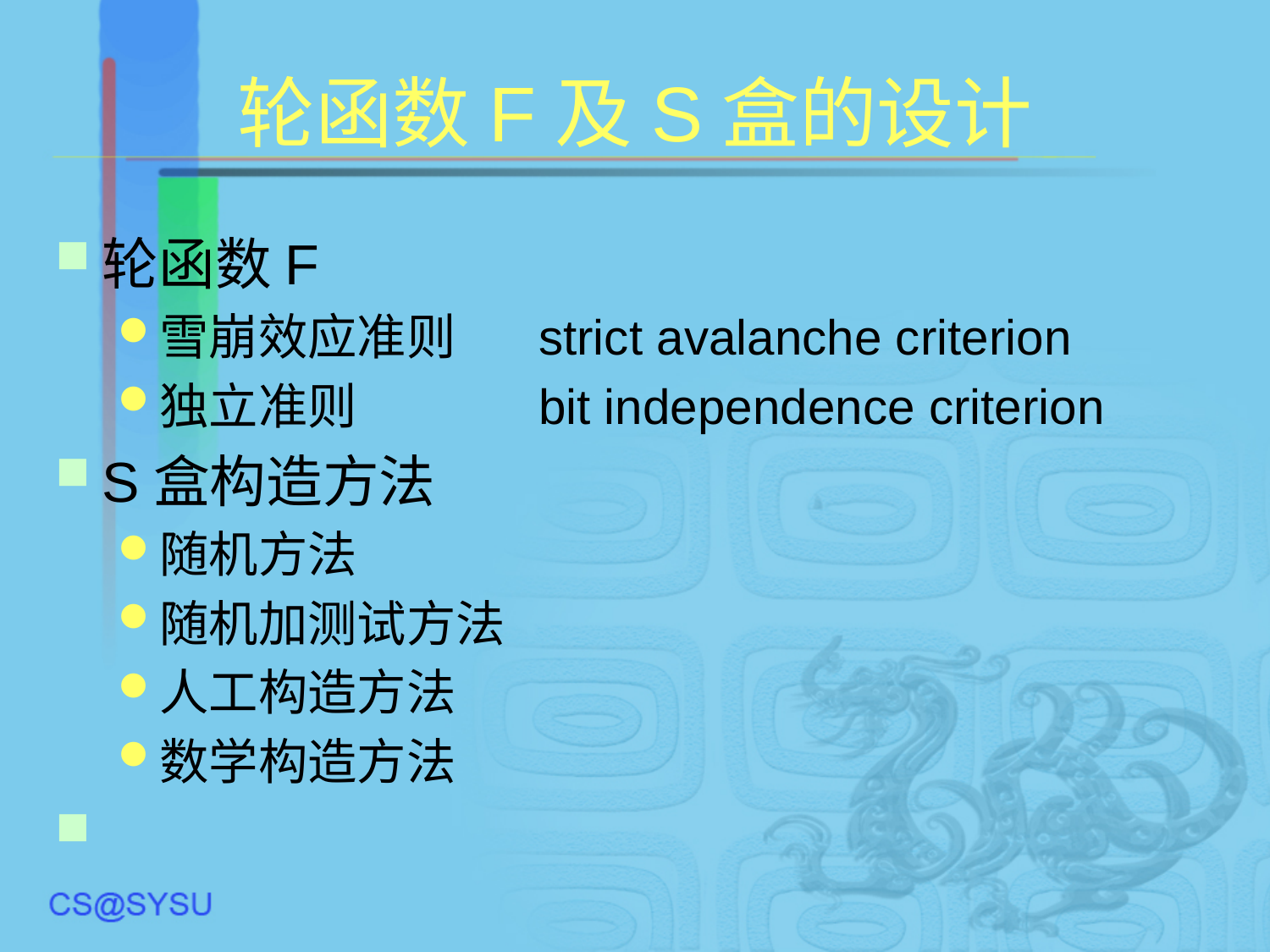

# 轮函数F及S盒的设计
轮函数F
雪崩效应准则	strict avalanche criterion
独立准则		bit independence criterion
S盒构造方法
随机方法
随机加测试方法
人工构造方法
数学构造方法